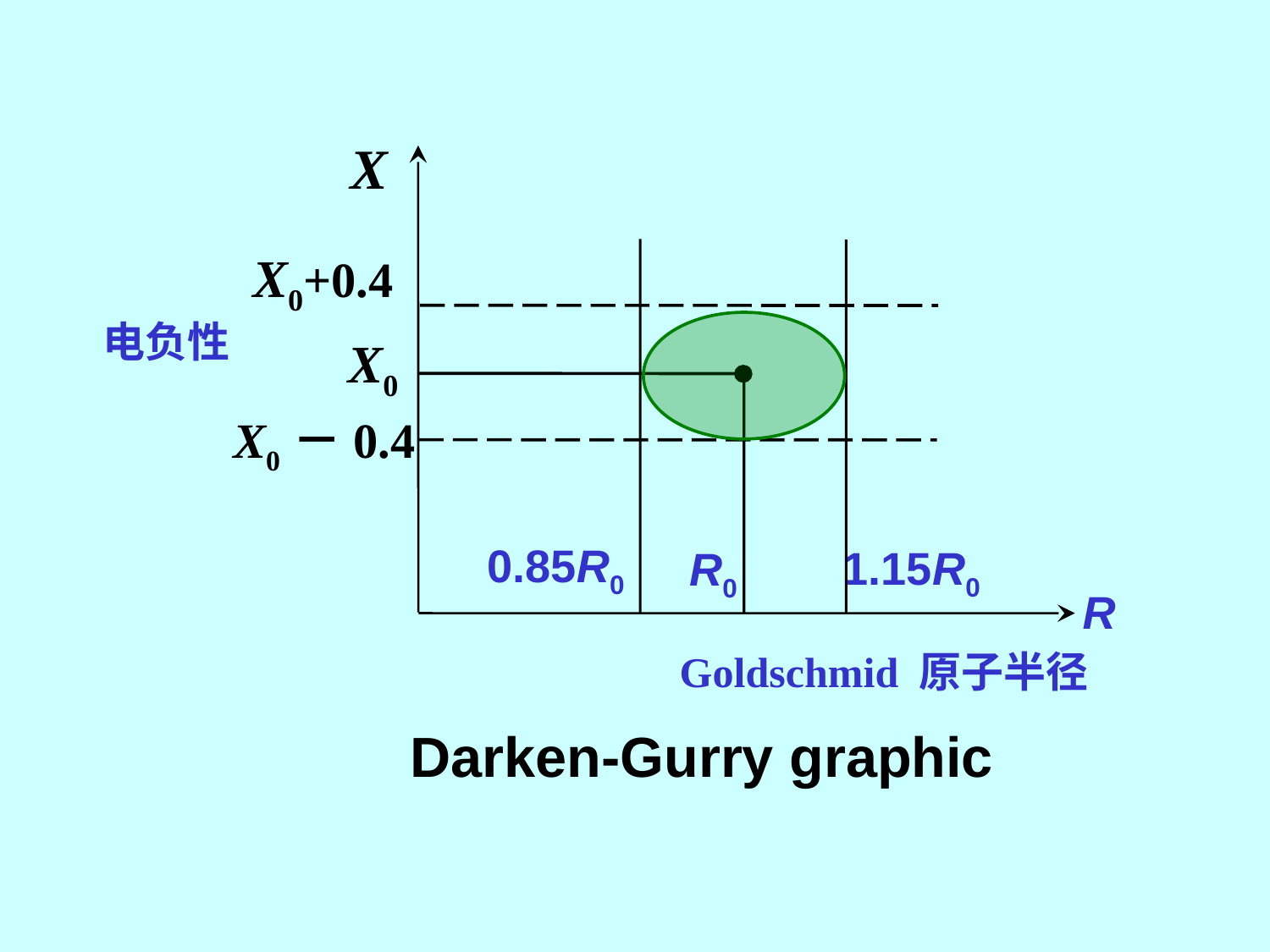

X

X0+0.4

X0－0.4

X0

0.85R0
1.15R0
R0
电负性

R

Goldschmid 原子半径
Darken-Gurry graphic